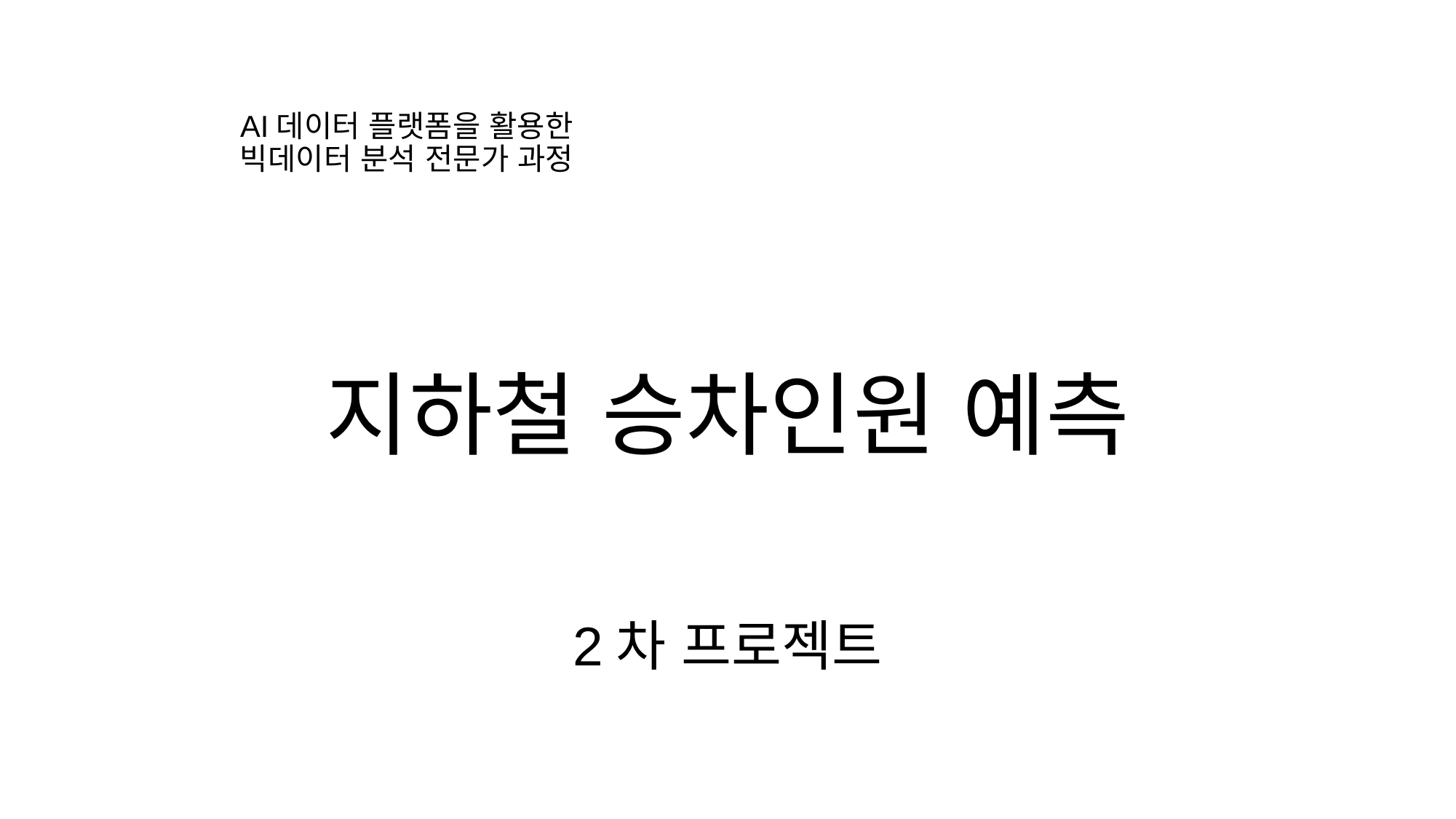

AI데이터 플랫폼을 활용한 빅데이터 분석 전문가 과정
# 지하철 승차인원 예측
2차 프로젝트